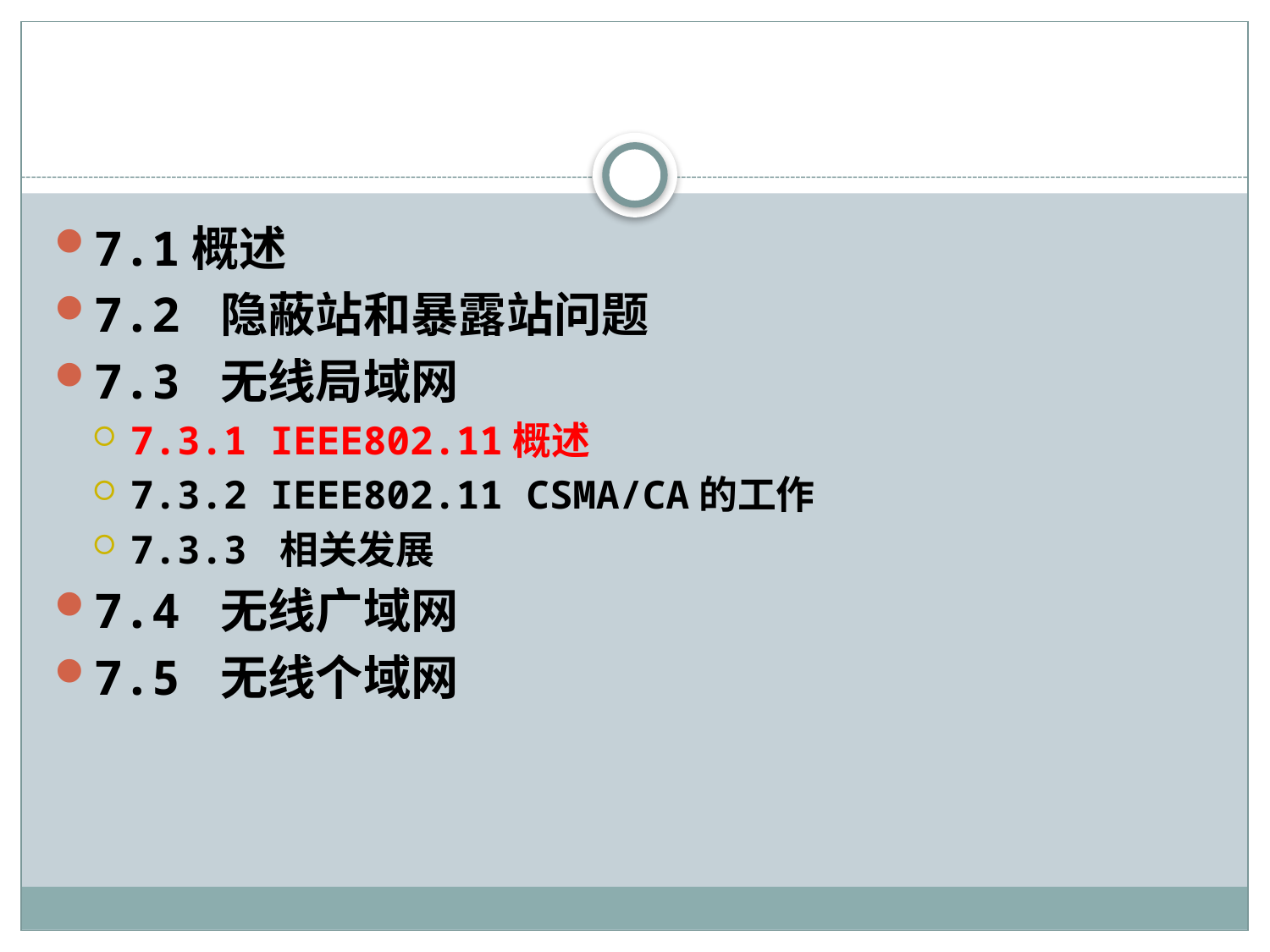

#
7.1概述
7.2 隐蔽站和暴露站问题
7.3 无线局域网
7.3.1 IEEE802.11概述
7.3.2 IEEE802.11 CSMA/CA的工作
7.3.3 相关发展
7.4 无线广域网
7.5 无线个域网